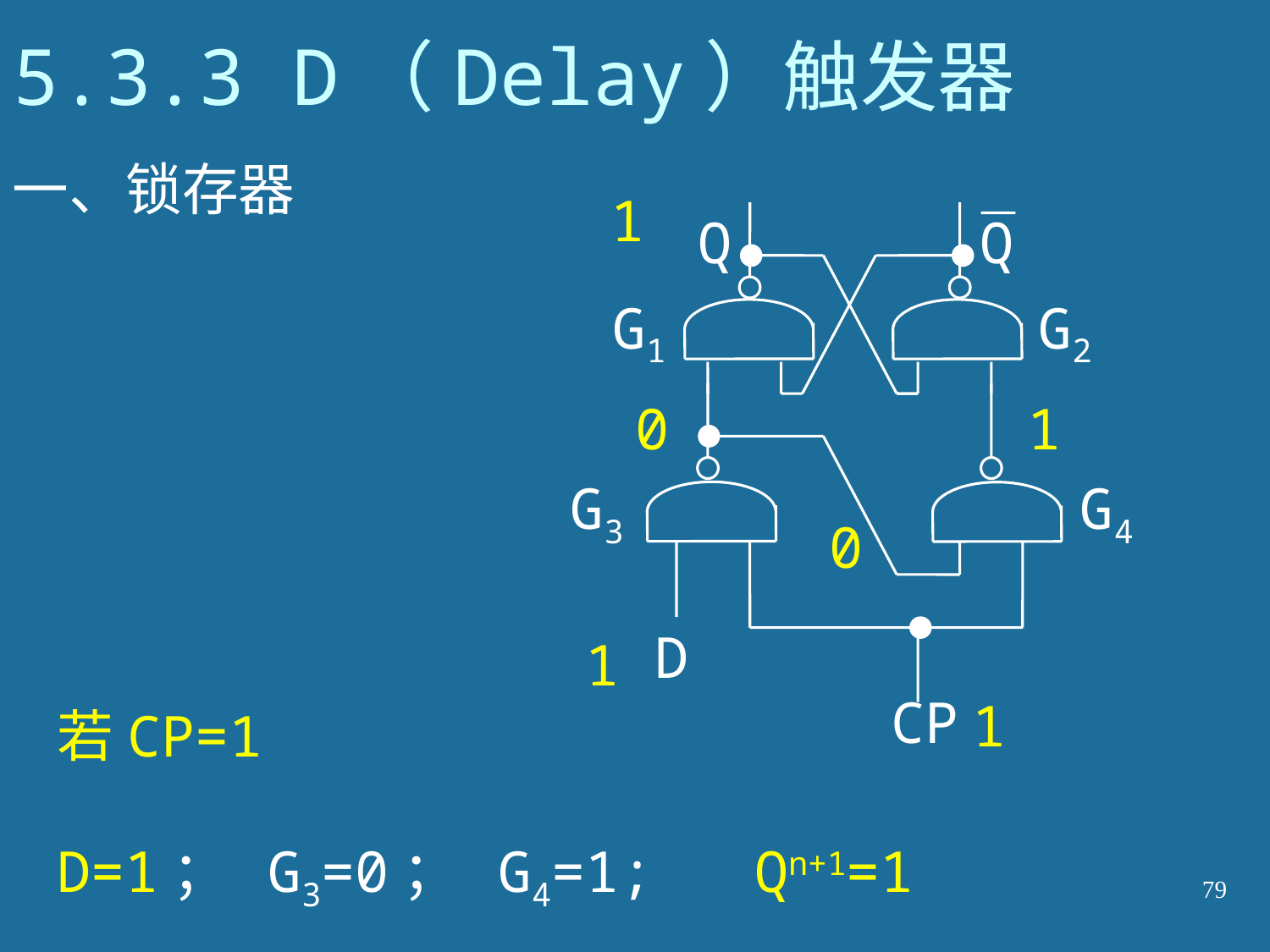

# 5.3.3 D（Delay）触发器
一、锁存器
1
Q
Q

G1
G2

G3
G4

D

CP

0
1

0
1
1
若CP=1

D=1；  G3=0；  G4=1;   Qn+1=1
79